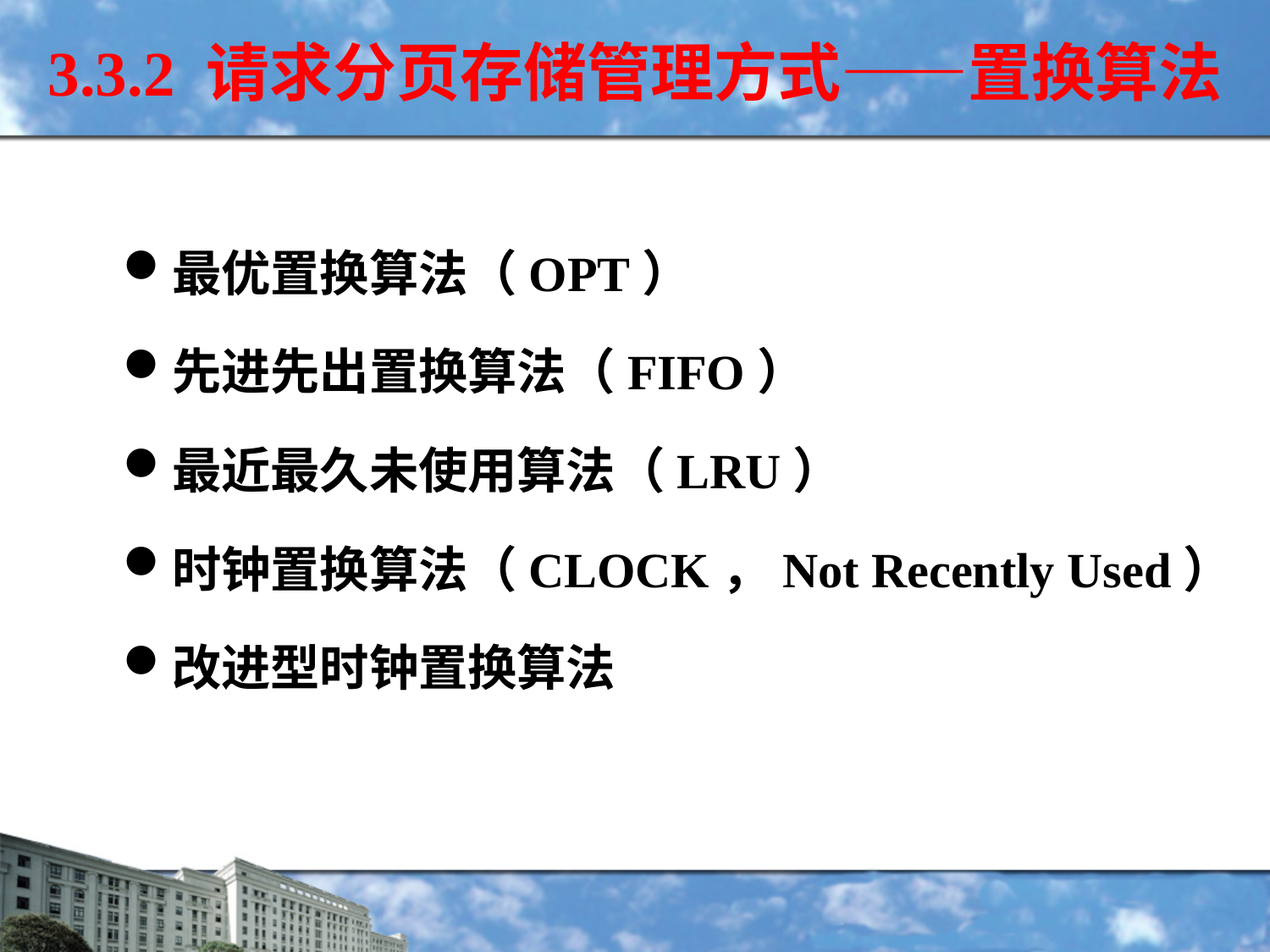

3.3.2 请求分页存储管理方式——置换算法
最优置换算法（OPT）
先进先出置换算法（FIFO）
最近最久未使用算法（LRU）
时钟置换算法（CLOCK，Not Recently Used）
改进型时钟置换算法